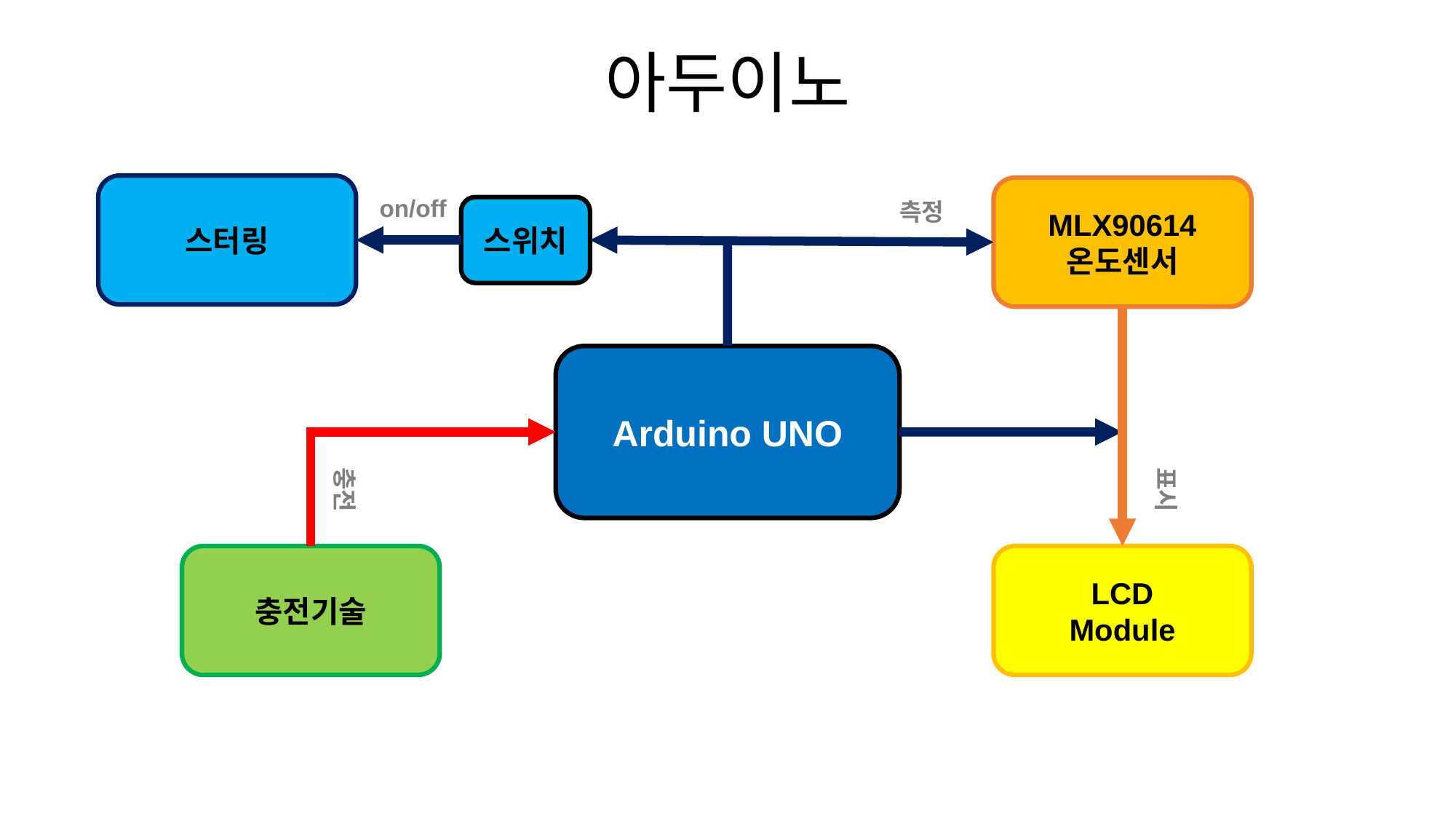

# 아두이노

스터링
MLX90614
온도센서
on/off
측정
스위치
Arduino UNO
충전
표시
충전기술
LCD
Module